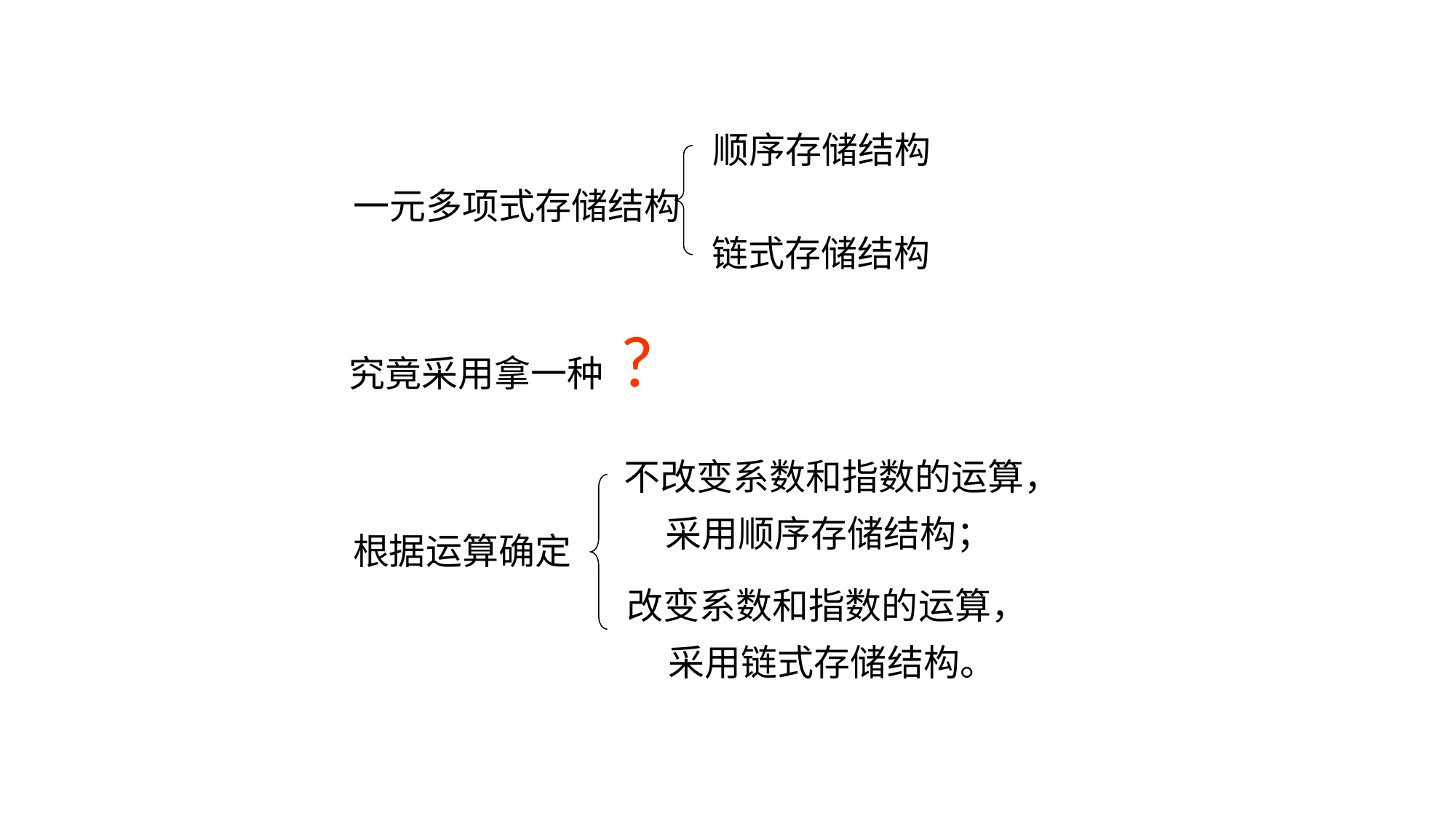

顺序存储结构

一元多项式存储结构
链式存储结构
究竟采用拿一种 ?
不改变系数和指数的运算，
    采用顺序存储结构；

根据运算确定
改变系数和指数的运算，
    采用链式存储结构。